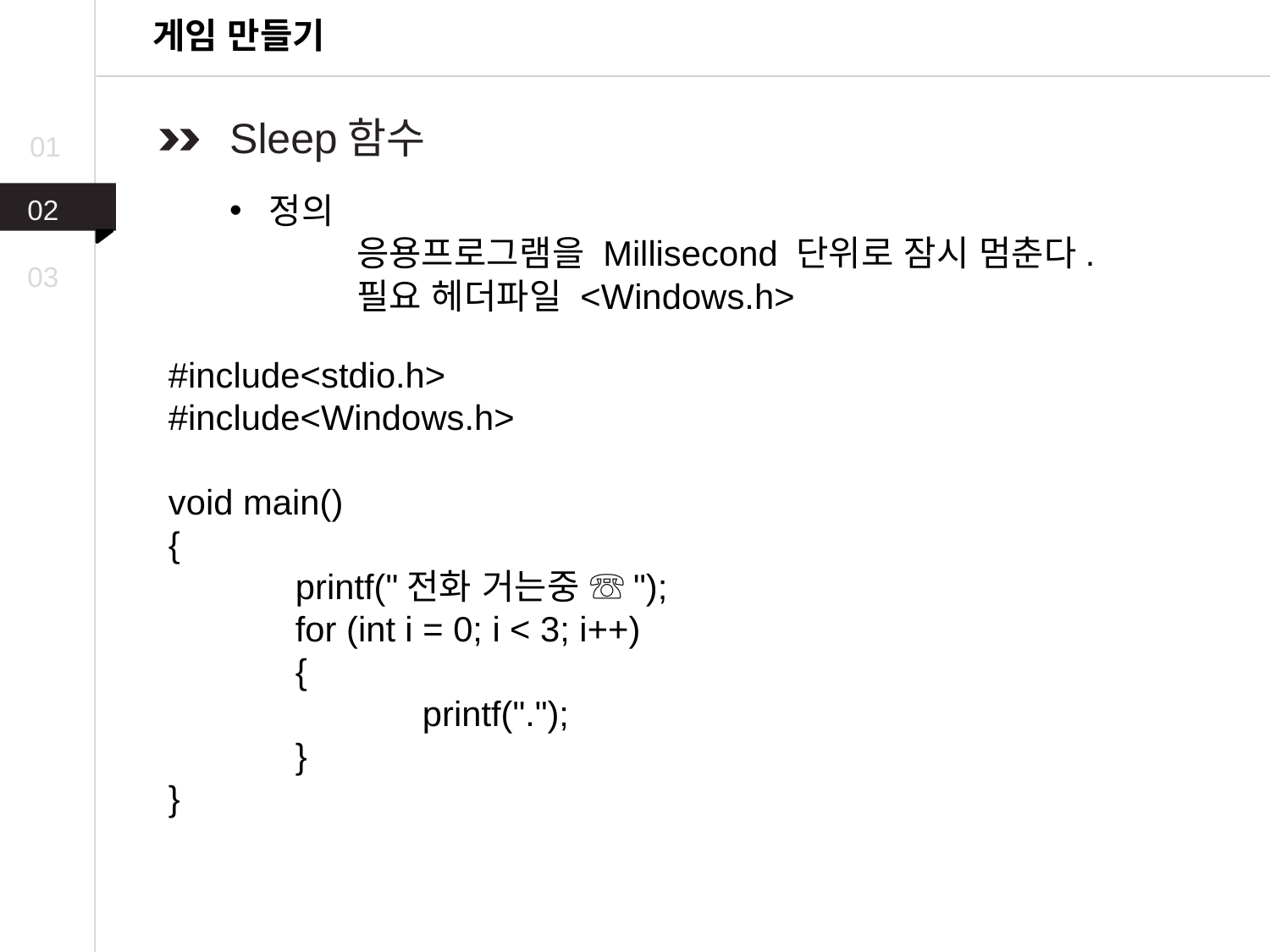

게임 만들기
  Sleep함수
01

정의
	응용프로그램을 Millisecond 단위로 잠시 멈춘다.
	필요 헤더파일 <Windows.h>

02

03
#include<stdio.h>
#include<Windows.h>

void main()
{
	printf("전화 거는중 ☏");
	for (int i = 0; i < 3; i++)
	{
		printf(".");
	}
}